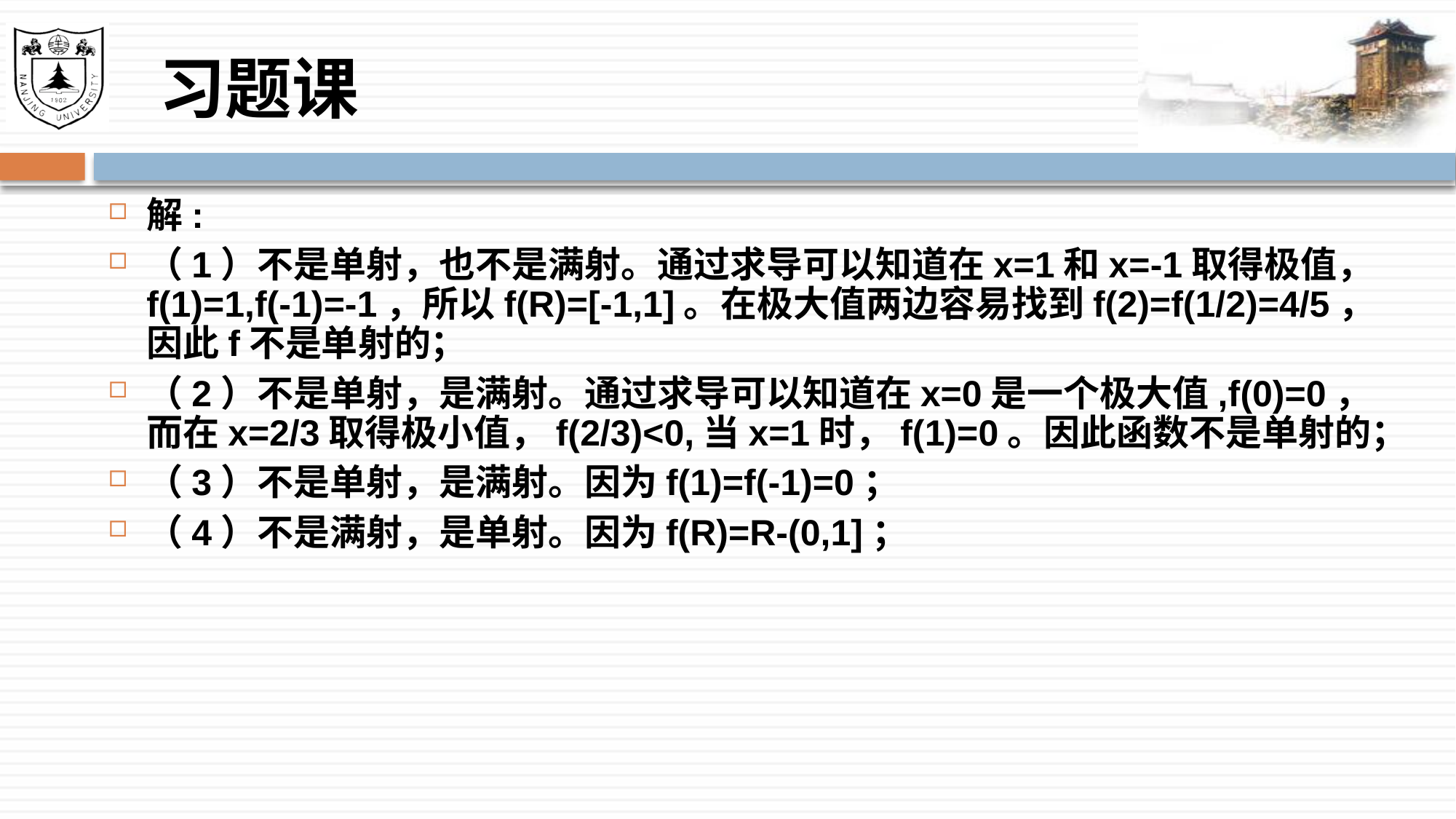

# 习题课
解:
（1）不是单射，也不是满射。通过求导可以知道在x=1和x=-1取得极值，f(1)=1,f(-1)=-1，所以f(R)=[-1,1]。在极大值两边容易找到f(2)=f(1/2)=4/5，因此f不是单射的；
（2）不是单射，是满射。通过求导可以知道在x=0是一个极大值,f(0)=0，而在x=2/3取得极小值，f(2/3)<0,当x=1时，f(1)=0。因此函数不是单射的；
（3）不是单射，是满射。因为f(1)=f(-1)=0；
（4）不是满射，是单射。因为f(R)=R-(0,1]；